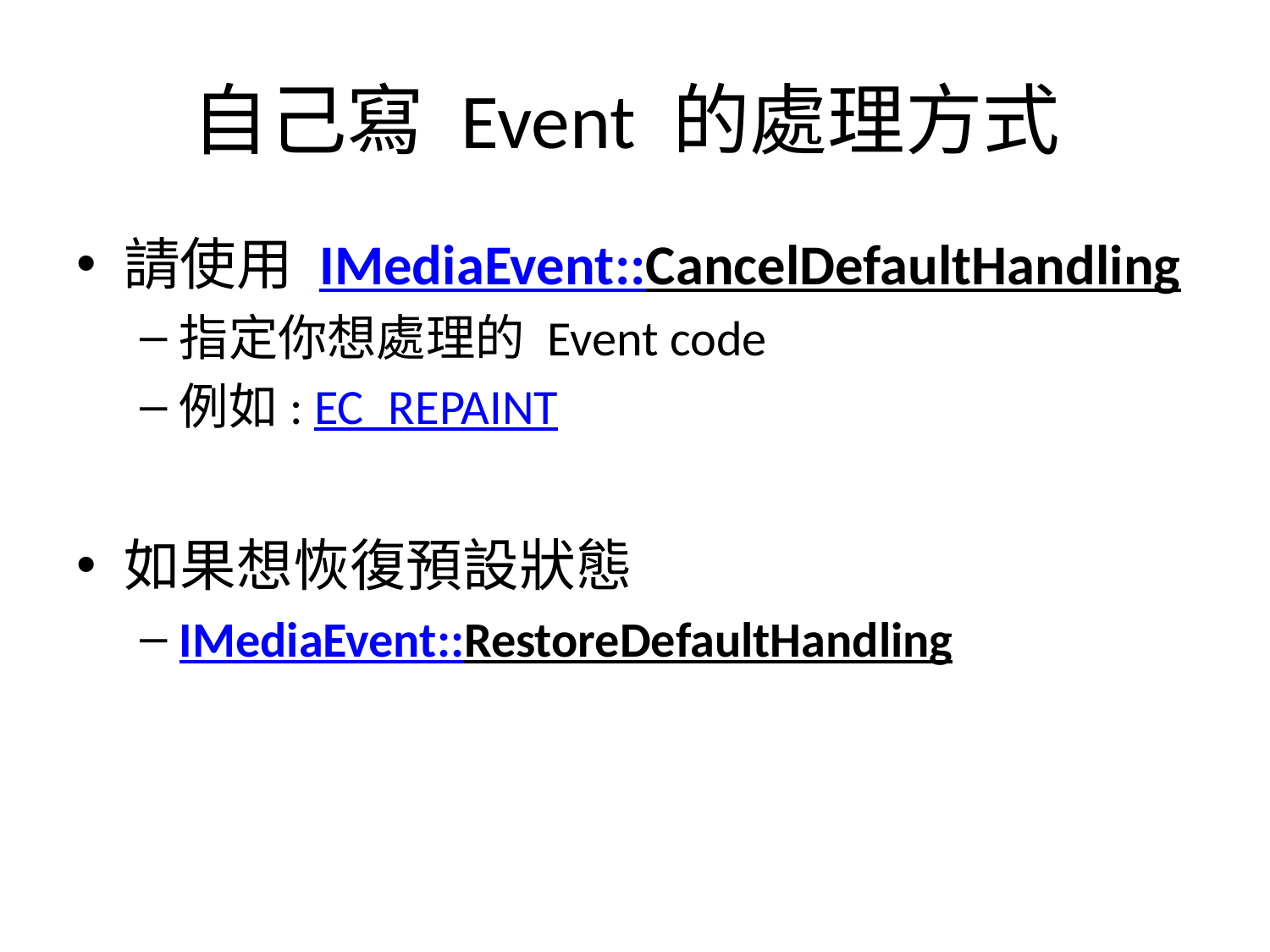

# 自己寫 Event 的處理方式
請使用 IMediaEvent::CancelDefaultHandling
指定你想處理的 Event code
例如: EC_REPAINT

如果想恢復預設狀態
IMediaEvent::RestoreDefaultHandling